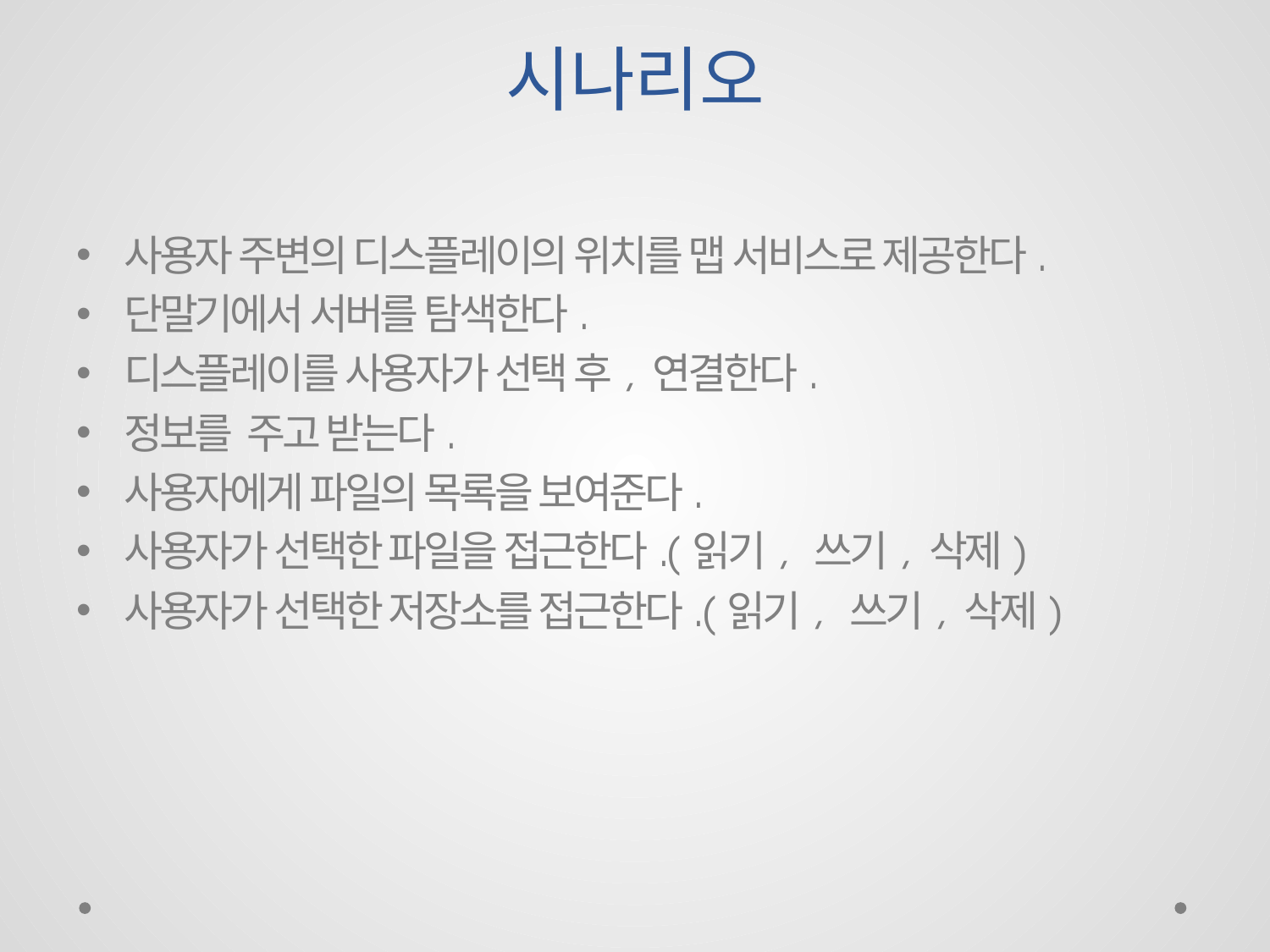

# 시나리오
사용자 주변의 디스플레이의 위치를 맵 서비스로 제공한다.
단말기에서 서버를 탐색한다.
디스플레이를 사용자가 선택 후, 연결한다.
정보를  주고 받는다.
사용자에게 파일의 목록을 보여준다.
사용자가 선택한 파일을 접근한다.(읽기,  쓰기, 삭제)
사용자가 선택한 저장소를 접근한다.(읽기,  쓰기, 삭제)